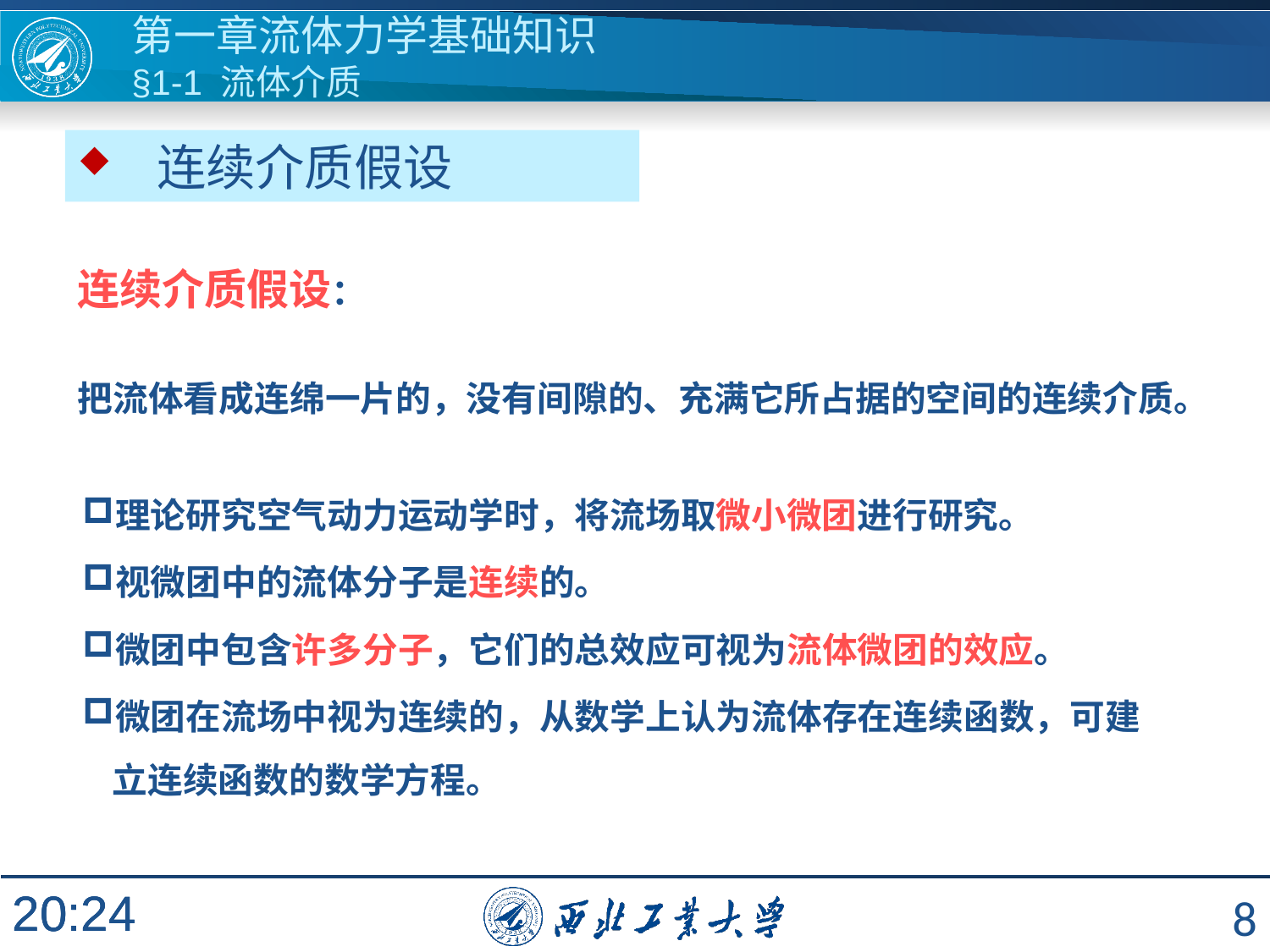

第一章流体力学基础知识
§1-1 流体介质
   连续介质假设
连续介质假设：

把流体看成连绵一片的，没有间隙的、充满它所占据的空间的连续介质。
理论研究空气动力运动学时，将流场取微小微团进行研究。
视微团中的流体分子是连续的。
微团中包含许多分子，它们的总效应可视为流体微团的效应。
微团在流场中视为连续的，从数学上认为流体存在连续函数，可建立连续函数的数学方程。
8